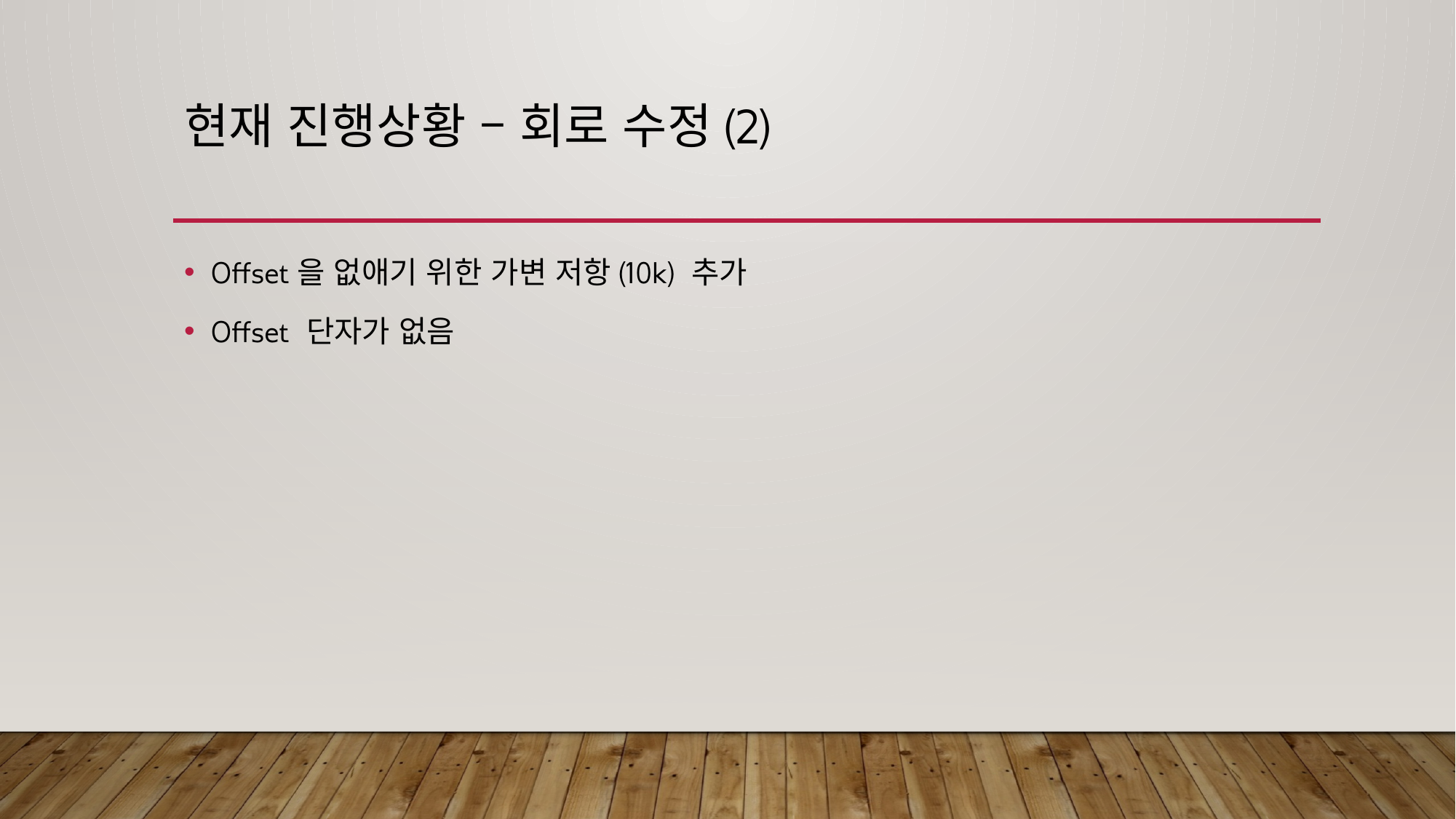

# 현재 진행상황 – 회로 수정(2)
Offset을 없애기 위한 가변 저항(10k) 추가
Offset 단자가 없음